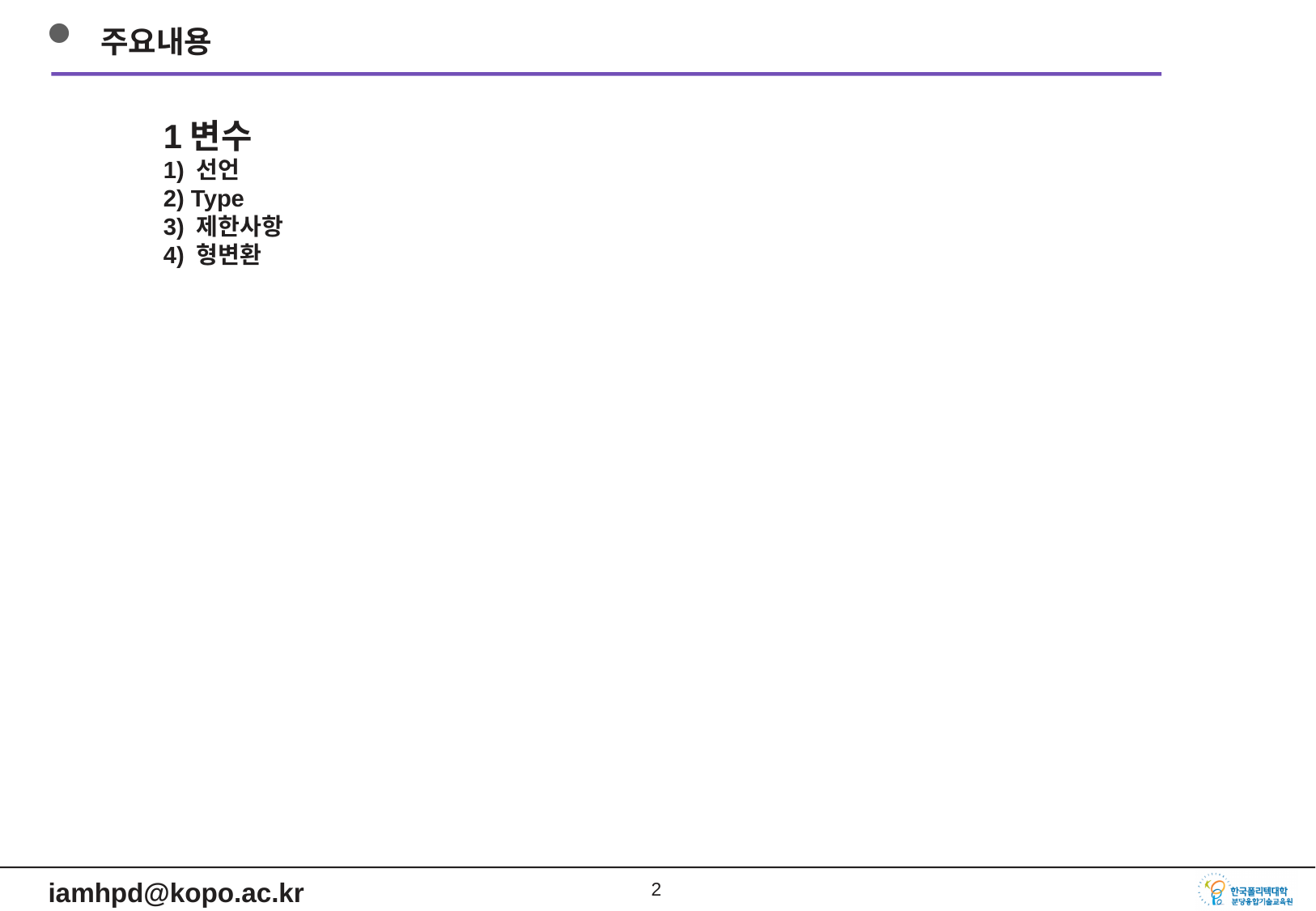

주요내용
1변수
1) 선언
2) Type
3) 제한사항
4) 형변환
2